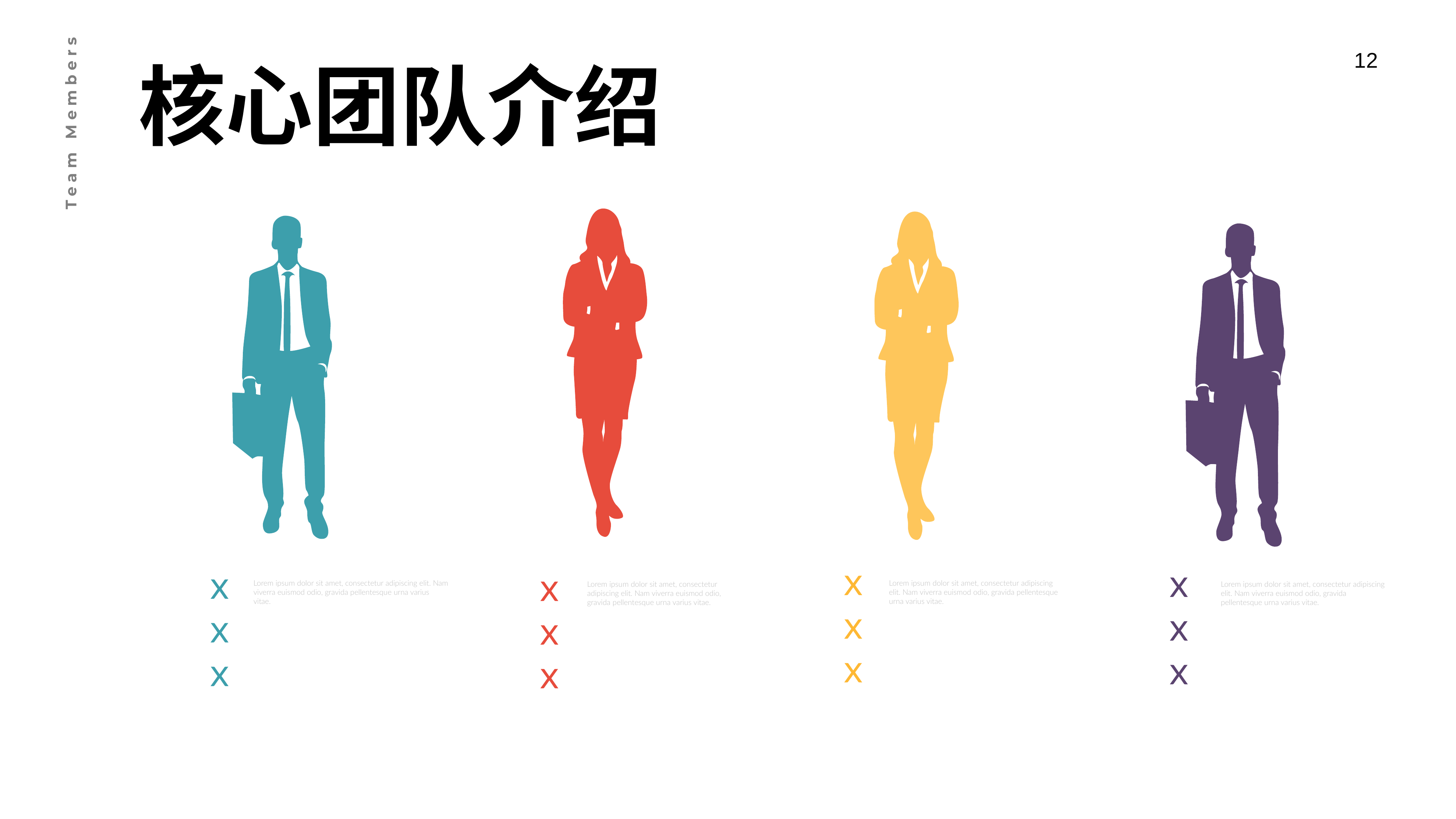

核心团队介绍
Team Members

xxx
x
x
x
x
x
x
x
x
x
Lorem ipsum dolor sit amet, consectetur adipiscing elit. Nam viverra euismod odio, gravida pellentesque urna varius vitae.
Lorem ipsum dolor sit amet, consectetur adipiscing elit. Nam viverra euismod odio, gravida pellentesque urna varius vitae.
Lorem ipsum dolor sit amet, consectetur adipiscing elit. Nam viverra euismod odio, gravida pellentesque urna varius vitae.
Lorem ipsum dolor sit amet, consectetur adipiscing elit. Nam viverra euismod odio, gravida pellentesque urna varius vitae.